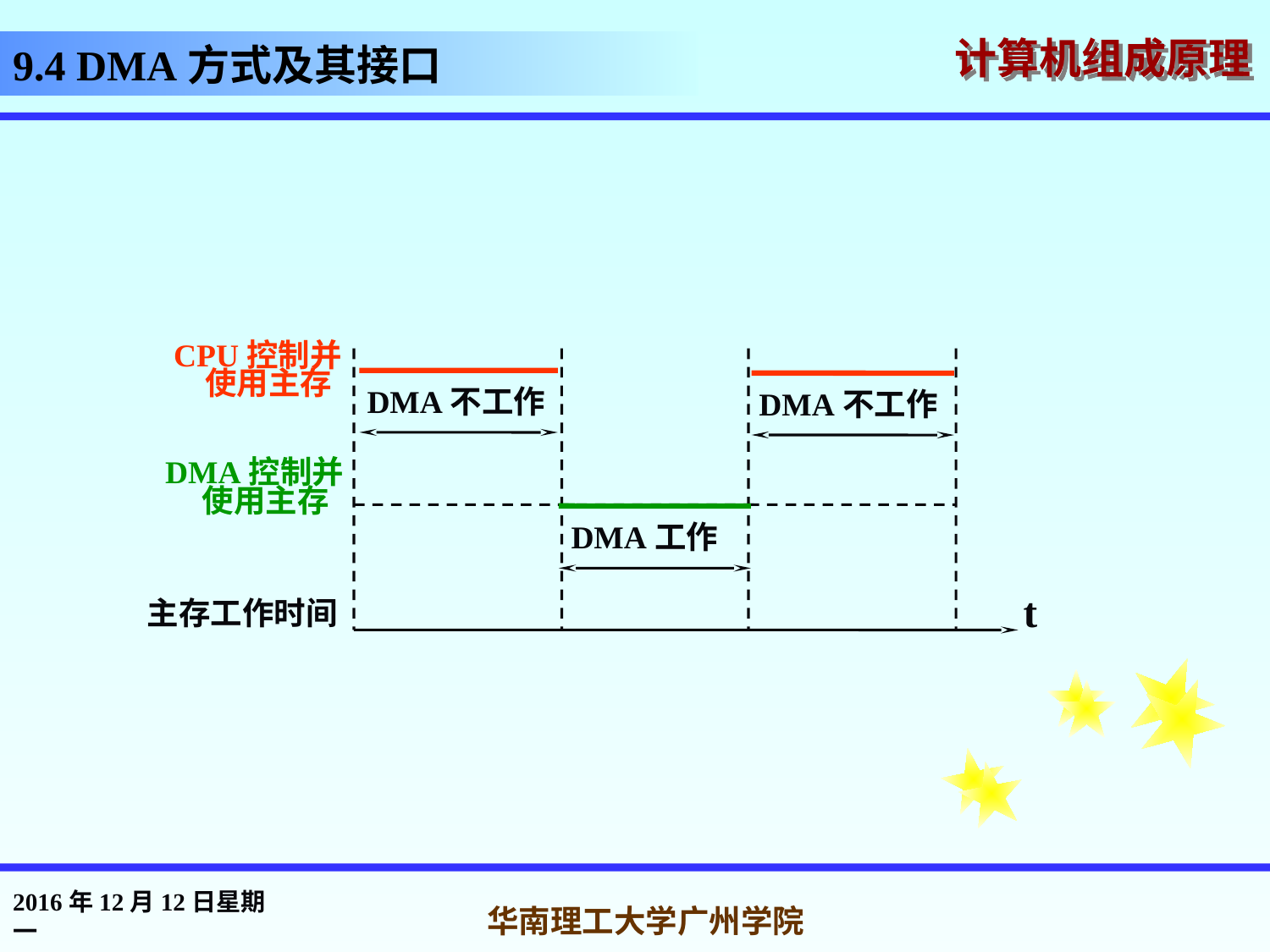

# 9.4 DMA方式及其接口
CPU控制并
  使用主存

DMA控制并
  使用主存

t
主存工作时间

DMA不工作

DMA不工作

DMA工作

2016年12月12日星期一
华南理工大学广州学院